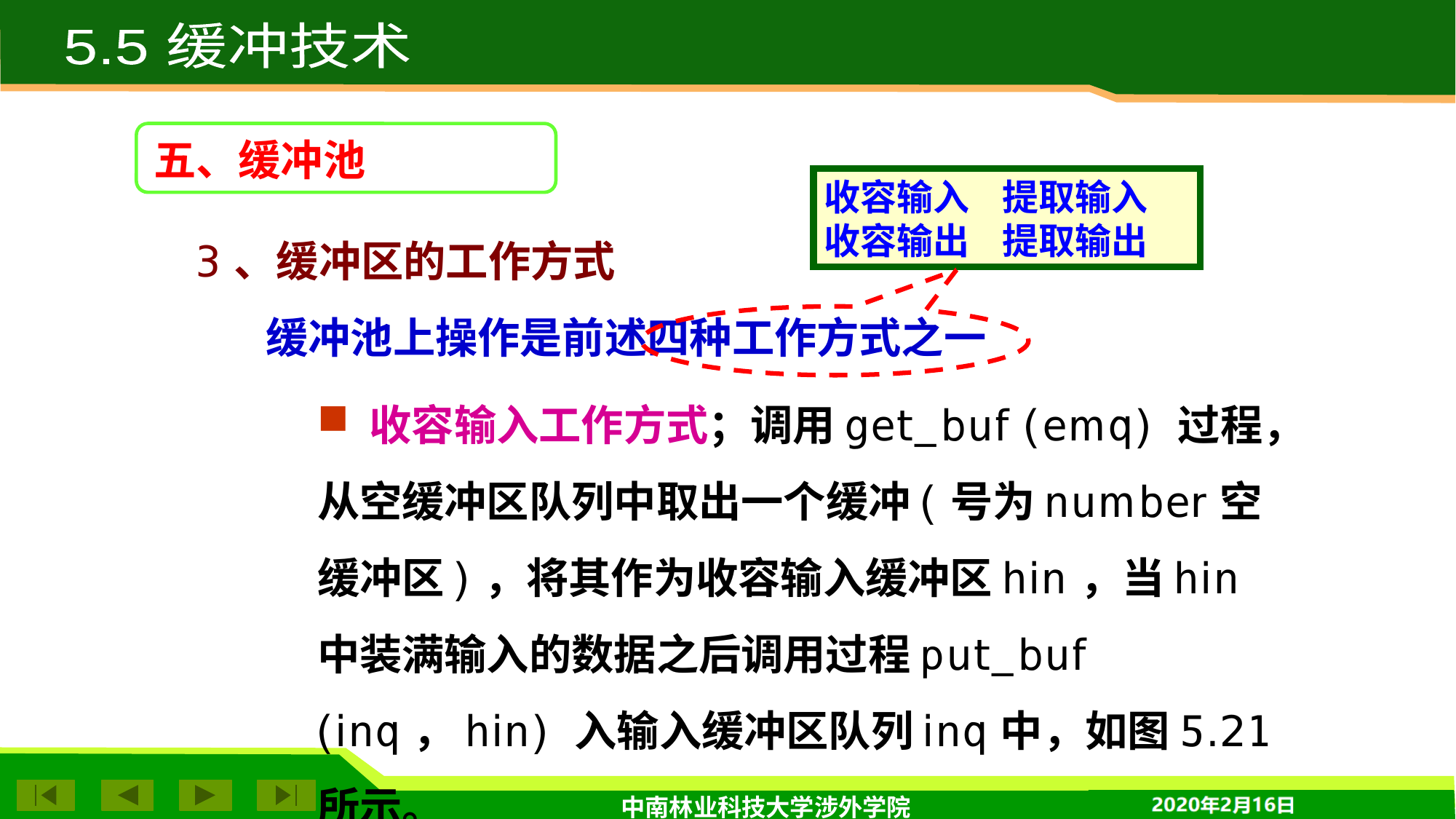

5.5 缓冲技术

五、缓冲池
收容输入    提取输入
收容输出    提取输出
3、缓冲区的工作方式
缓冲池上操作是前述四种工作方式之一

 收容输入工作方式；调用get_buf (emq) 过程，从空缓冲区队列中取出一个缓冲(号为number空缓冲区)，将其作为收容输入缓冲区hin，当hin中装满输入的数据之后调用过程put_buf (inq，hin) 入输入缓冲区队列inq中，如图5.21所示。